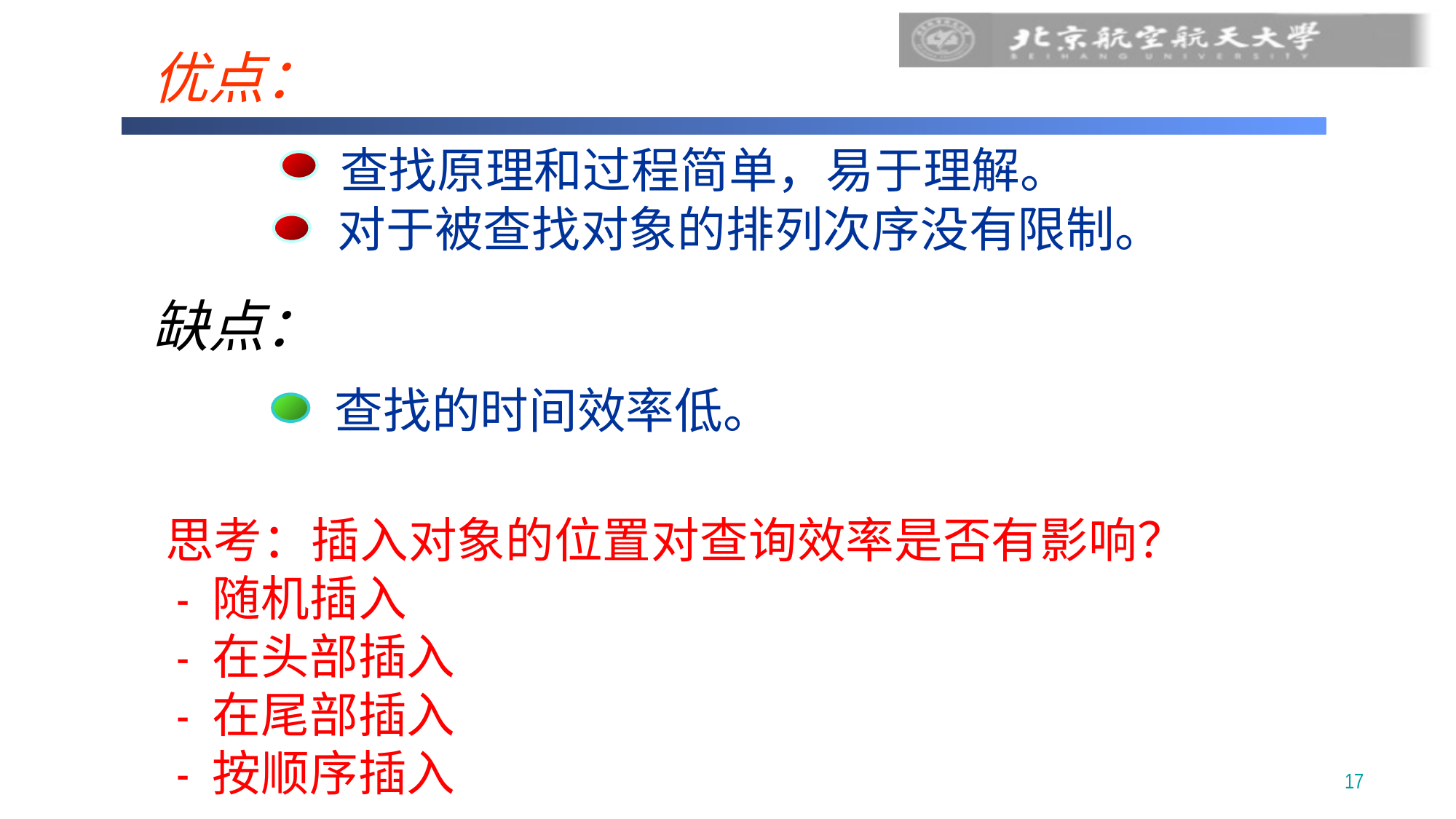

优点：
查找原理和过程简单，易于理解。

对于被查找对象的排列次序没有限制。

缺点：
查找的时间效率低。

思考：插入对象的位置对查询效率是否有影响？
 - 随机插入
 - 在头部插入
 - 在尾部插入
 - 按顺序插入
17